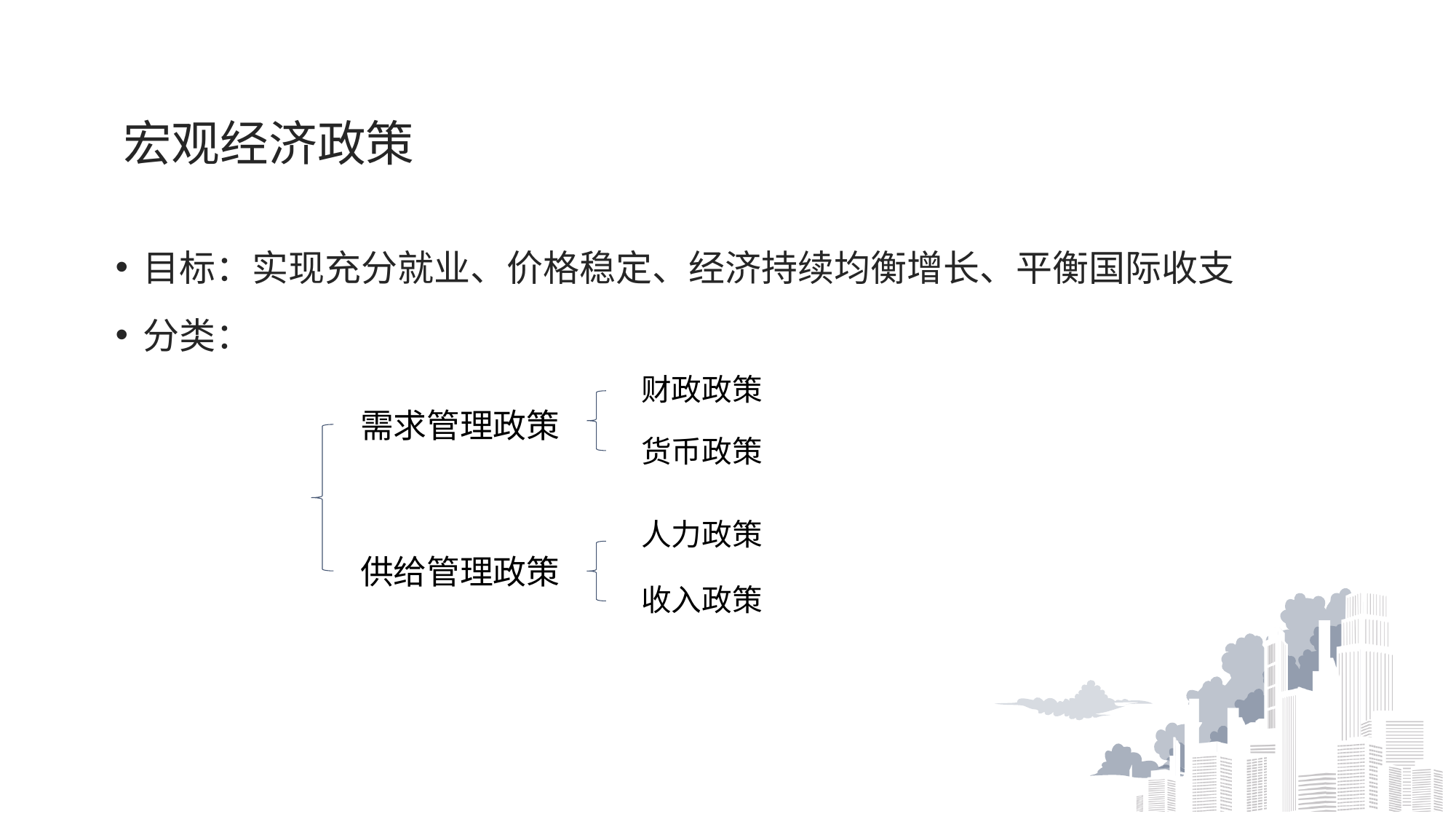

# 宏观经济政策
目标：实现充分就业、价格稳定、经济持续均衡增长、平衡国际收支
分类：
财政政策

需求管理政策

货币政策
人力政策

供给管理政策
收入政策